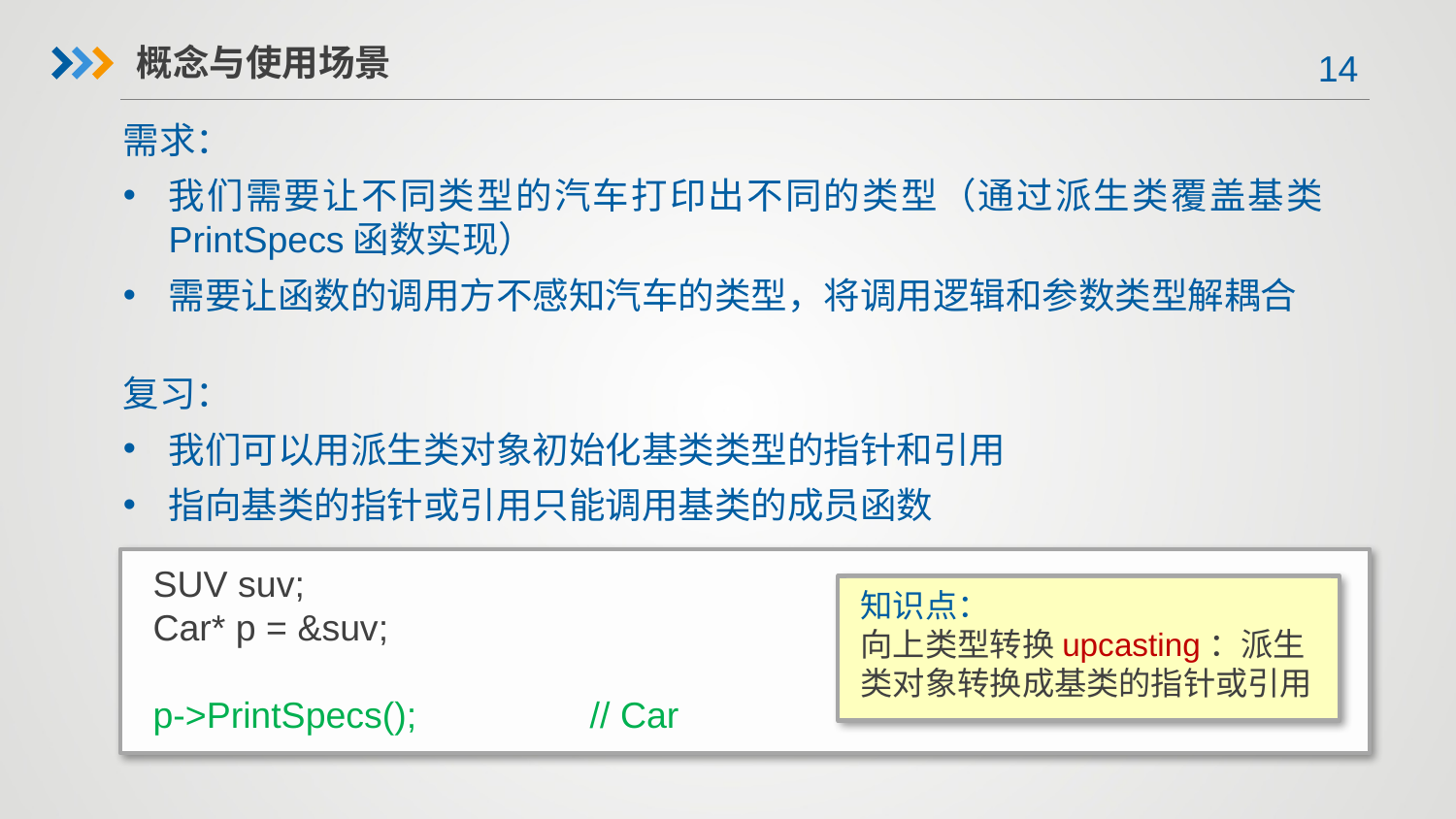

概念与使用场景
需求：
我们需要让不同类型的汽车打印出不同的类型（通过派生类覆盖基类PrintSpecs函数实现）
需要让函数的调用方不感知汽车的类型，将调用逻辑和参数类型解耦合
复习：
我们可以用派生类对象初始化基类类型的指针和引用
指向基类的指针或引用只能调用基类的成员函数

SUV suv;
Car* p = &suv;

p->PrintSpecs();		// Car

知识点：
向上类型转换upcasting：派生类对象转换成基类的指针或引用